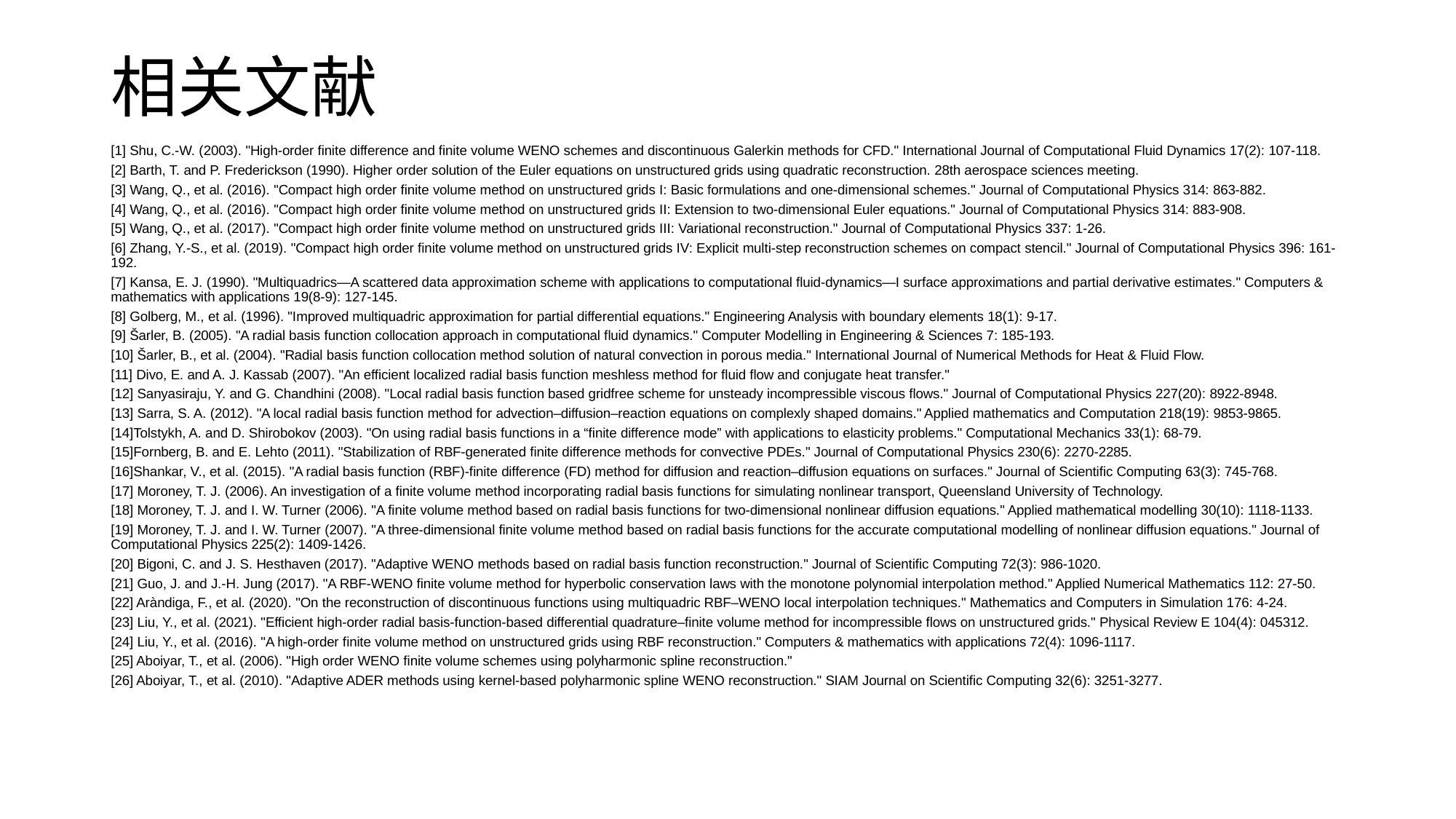

# 相关文献
[1] Shu, C.-W. (2003). "High-order finite difference and finite volume WENO schemes and discontinuous Galerkin methods for CFD." International Journal of Computational Fluid Dynamics 17(2): 107-118.
[2] Barth, T. and P. Frederickson (1990). Higher order solution of the Euler equations on unstructured grids using quadratic reconstruction. 28th aerospace sciences meeting.
[3] Wang, Q., et al. (2016). "Compact high order finite volume method on unstructured grids I: Basic formulations and one-dimensional schemes." Journal of Computational Physics 314: 863-882.
[4] Wang, Q., et al. (2016). "Compact high order finite volume method on unstructured grids II: Extension to two-dimensional Euler equations." Journal of Computational Physics 314: 883-908.
[5] Wang, Q., et al. (2017). "Compact high order finite volume method on unstructured grids III: Variational reconstruction." Journal of Computational Physics 337: 1-26.
[6] Zhang, Y.-S., et al. (2019). "Compact high order finite volume method on unstructured grids IV: Explicit multi-step reconstruction schemes on compact stencil." Journal of Computational Physics 396: 161-192.
[7] Kansa, E. J. (1990). "Multiquadrics—A scattered data approximation scheme with applications to computational fluid-dynamics—I surface approximations and partial derivative estimates." Computers & mathematics with applications 19(8-9): 127-145.
[8] Golberg, M., et al. (1996). "Improved multiquadric approximation for partial differential equations." Engineering Analysis with boundary elements 18(1): 9-17.
[9] Šarler, B. (2005). "A radial basis function collocation approach in computational fluid dynamics." Computer Modelling in Engineering & Sciences 7: 185-193.
[10] Šarler, B., et al. (2004). "Radial basis function collocation method solution of natural convection in porous media." International Journal of Numerical Methods for Heat & Fluid Flow.
[11] Divo, E. and A. J. Kassab (2007). "An efficient localized radial basis function meshless method for fluid flow and conjugate heat transfer."
[12] Sanyasiraju, Y. and G. Chandhini (2008). "Local radial basis function based gridfree scheme for unsteady incompressible viscous flows." Journal of Computational Physics 227(20): 8922-8948.
[13] Sarra, S. A. (2012). "A local radial basis function method for advection–diffusion–reaction equations on complexly shaped domains." Applied mathematics and Computation 218(19): 9853-9865.
[14]Tolstykh, A. and D. Shirobokov (2003). "On using radial basis functions in a “finite difference mode” with applications to elasticity problems." Computational Mechanics 33(1): 68-79.
[15]Fornberg, B. and E. Lehto (2011). "Stabilization of RBF-generated finite difference methods for convective PDEs." Journal of Computational Physics 230(6): 2270-2285.
[16]Shankar, V., et al. (2015). "A radial basis function (RBF)-finite difference (FD) method for diffusion and reaction–diffusion equations on surfaces." Journal of Scientific Computing 63(3): 745-768.
[17] Moroney, T. J. (2006). An investigation of a finite volume method incorporating radial basis functions for simulating nonlinear transport, Queensland University of Technology.
[18] Moroney, T. J. and I. W. Turner (2006). "A finite volume method based on radial basis functions for two-dimensional nonlinear diffusion equations." Applied mathematical modelling 30(10): 1118-1133.
[19] Moroney, T. J. and I. W. Turner (2007). "A three-dimensional finite volume method based on radial basis functions for the accurate computational modelling of nonlinear diffusion equations." Journal of Computational Physics 225(2): 1409-1426.
[20] Bigoni, C. and J. S. Hesthaven (2017). "Adaptive WENO methods based on radial basis function reconstruction." Journal of Scientific Computing 72(3): 986-1020.
[21] Guo, J. and J.-H. Jung (2017). "A RBF-WENO finite volume method for hyperbolic conservation laws with the monotone polynomial interpolation method." Applied Numerical Mathematics 112: 27-50.
[22] Aràndiga, F., et al. (2020). "On the reconstruction of discontinuous functions using multiquadric RBF–WENO local interpolation techniques." Mathematics and Computers in Simulation 176: 4-24.
[23] Liu, Y., et al. (2021). "Efficient high-order radial basis-function-based differential quadrature–finite volume method for incompressible flows on unstructured grids." Physical Review E 104(4): 045312.
[24] Liu, Y., et al. (2016). "A high-order finite volume method on unstructured grids using RBF reconstruction." Computers & mathematics with applications 72(4): 1096-1117.
[25] Aboiyar, T., et al. (2006). "High order WENO finite volume schemes using polyharmonic spline reconstruction."
[26] Aboiyar, T., et al. (2010). "Adaptive ADER methods using kernel-based polyharmonic spline WENO reconstruction." SIAM Journal on Scientific Computing 32(6): 3251-3277.